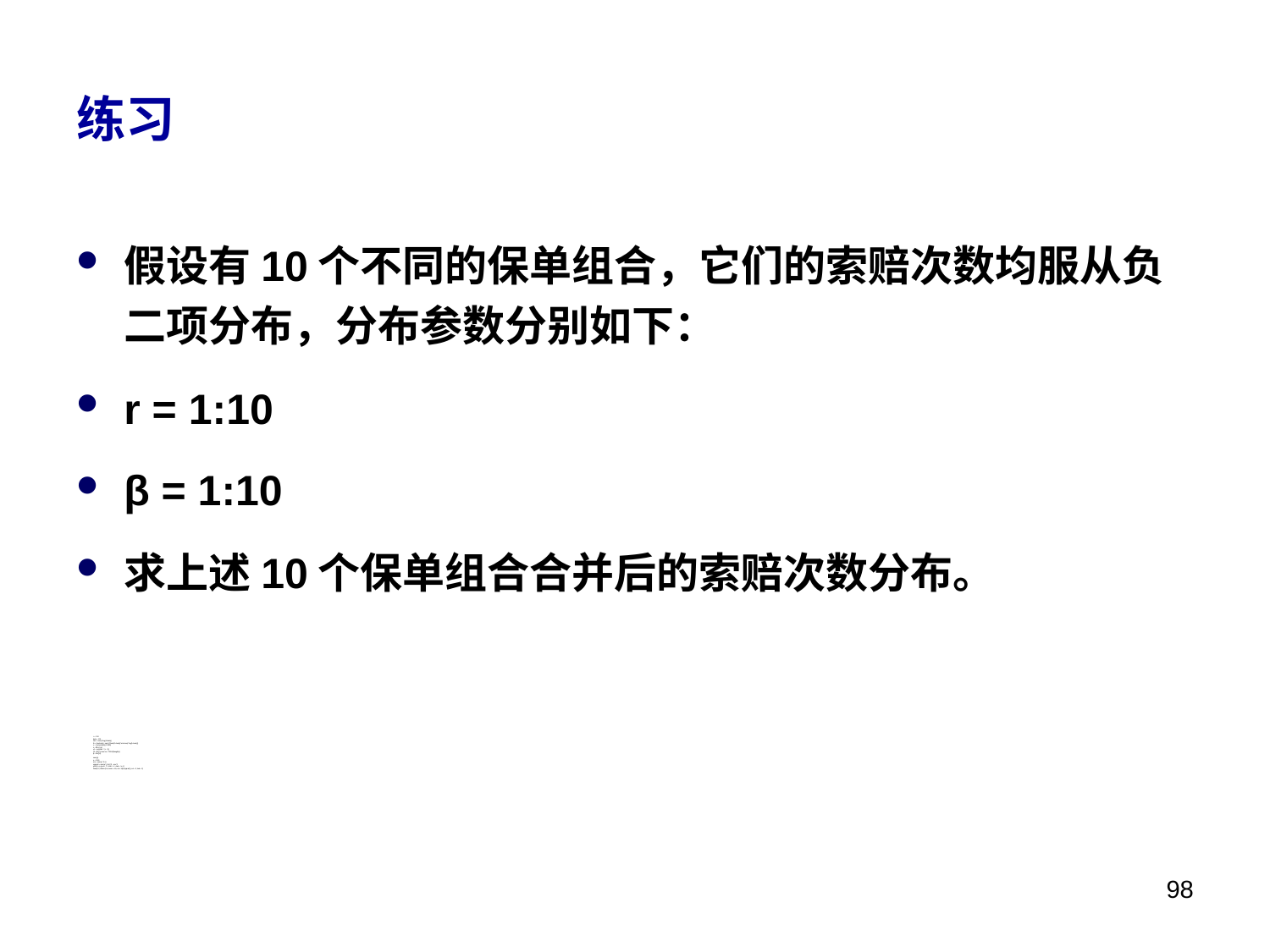

# 练习
假设有10个不同的保单组合，它们的索赔次数均服从负二项分布，分布参数分别如下：
r = 1:10
β = 1:10
求上述10个保单组合合并后的索赔次数分布。

r = 1:10
beta = 1:10
lam = sum(r*log(1+beta))
fn = function(n)  sum(r*(beta/(1+beta))^n/n/sum(r*log(1+beta)))
x = Vectorize(fn)(1:1000)
z = fft(c(0,x))
y1 = exp(lam * (z - 1))
y2 = fft(y1, inverse = TRUE)/length(z)
p = Re(y2)

sum(p)
n = 1000
mu = sum(p * 0:n)
sigma2 = sum(p * (0:n)^2) - mu^2
plot(0:n, p, type = 'h', xlab = 'n', ylab = 'p_n')
lines(0:n, dnorm(0:n, mean = mu, sd = sqrt(sigma2)), col = 2, lwd = 2)
98